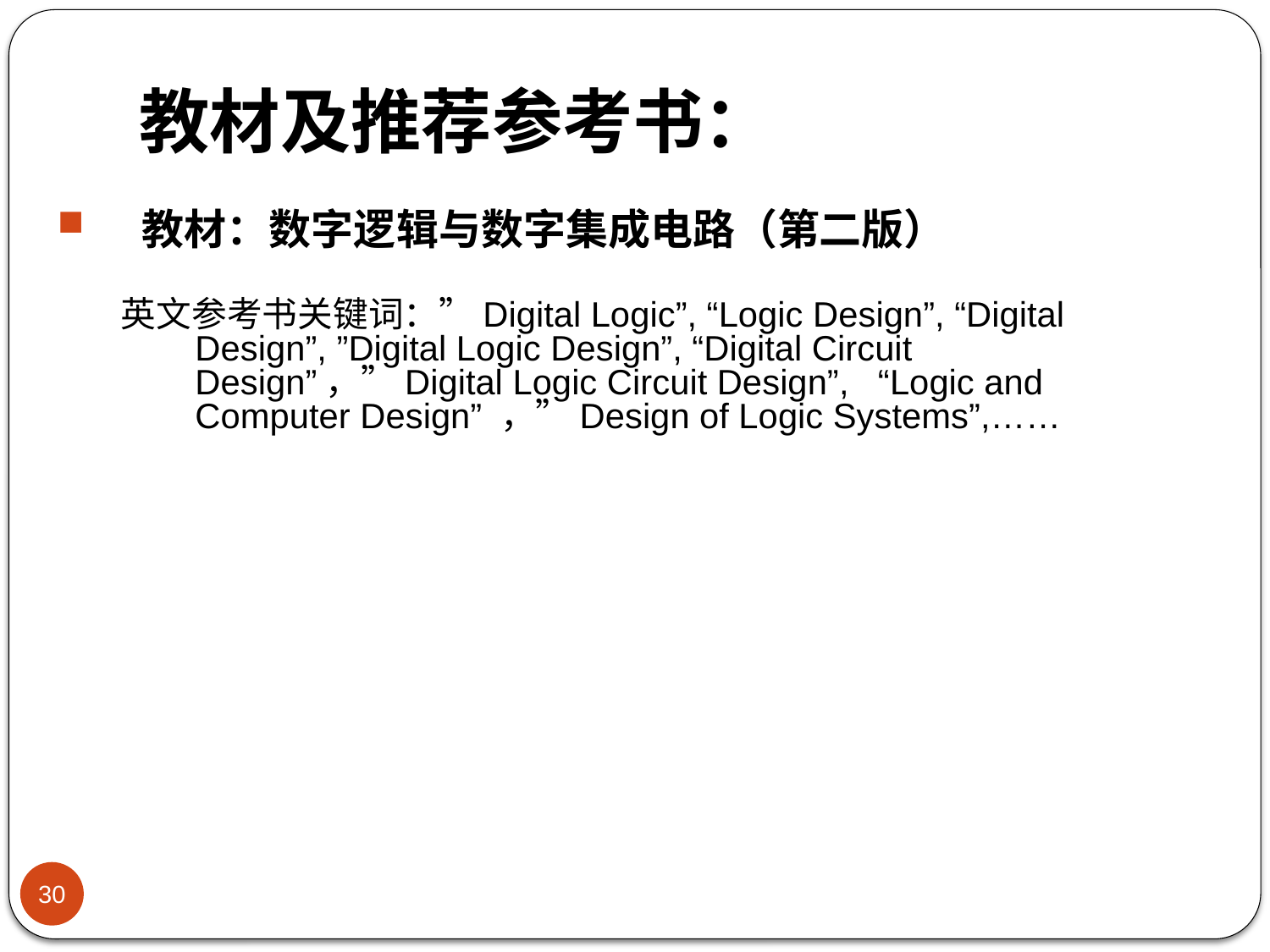

# 教材及推荐参考书：
教材：数字逻辑与数字集成电路（第二版）

英文参考书关键词：”Digital Logic”, “Logic Design”, “Digital Design”, ”Digital Logic Design”, “Digital Circuit Design”，”Digital Logic Circuit Design”,   “Logic and Computer Design” ，”Design of Logic Systems”,……
30